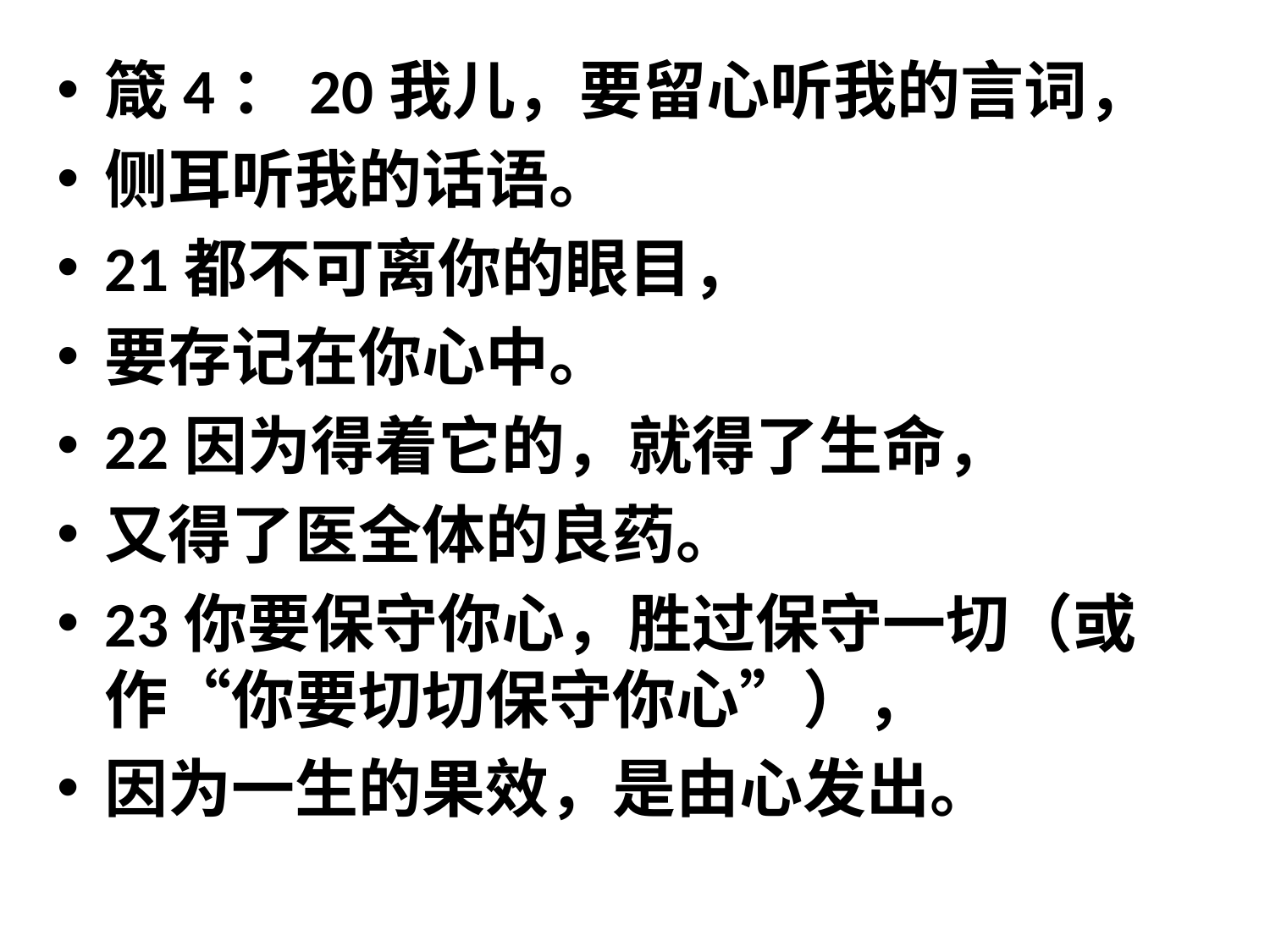

箴4：20我儿，要留心听我的言词，
侧耳听我的话语。
21都不可离你的眼目，
要存记在你心中。
22因为得着它的，就得了生命，
又得了医全体的良药。
23你要保守你心，胜过保守一切（或作“你要切切保守你心”），
因为一生的果效，是由心发出。